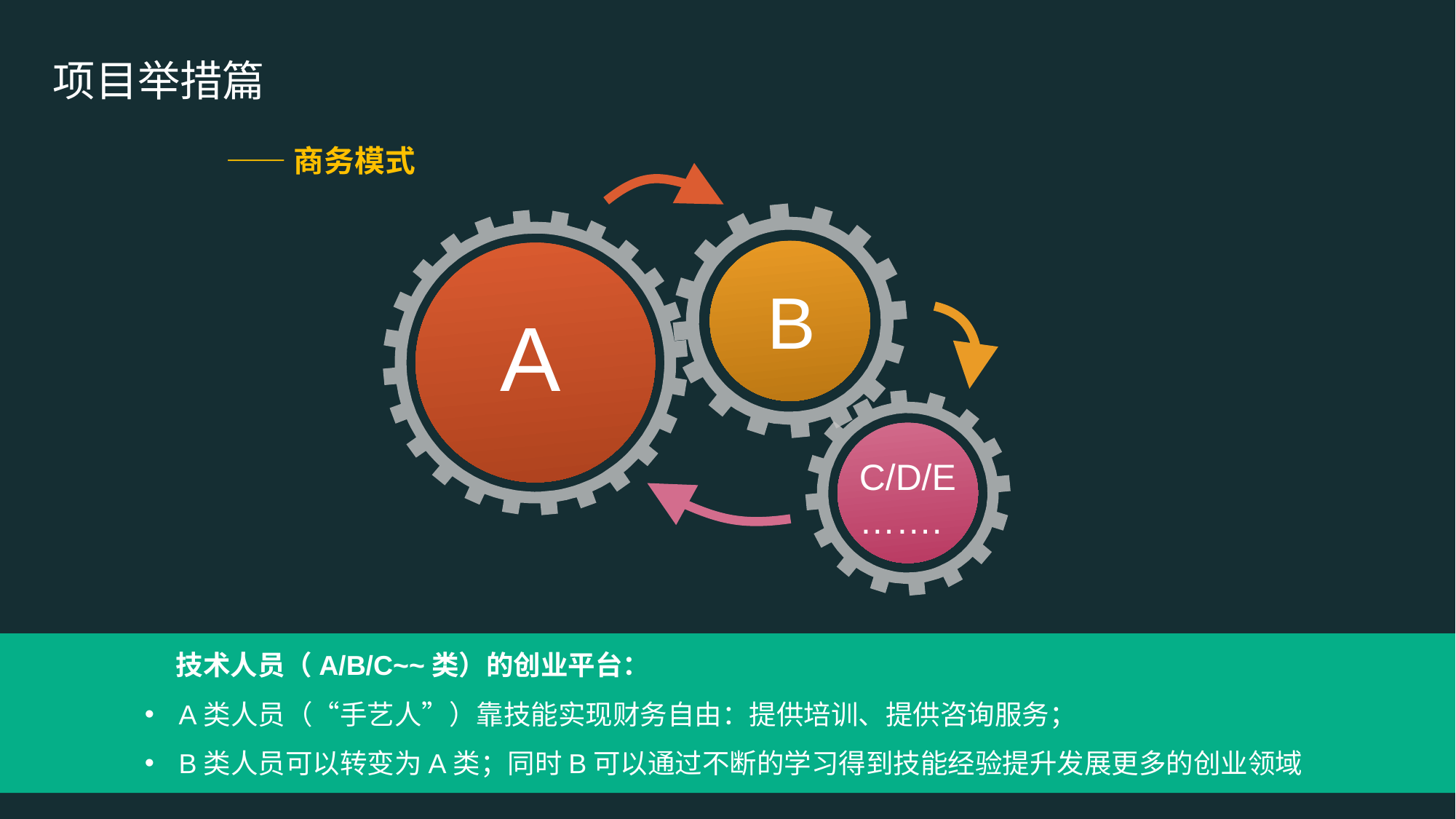

项目举措篇

                         ——商务模式

B
A

C/D/E
…….
    技术人员（A/B/C~~类）的创业平台：
A类人员（“手艺人”）靠技能实现财务自由：提供培训、提供咨询服务；
B类人员可以转变为A类；同时B可以通过不断的学习得到技能经验提升发展更多的创业领域